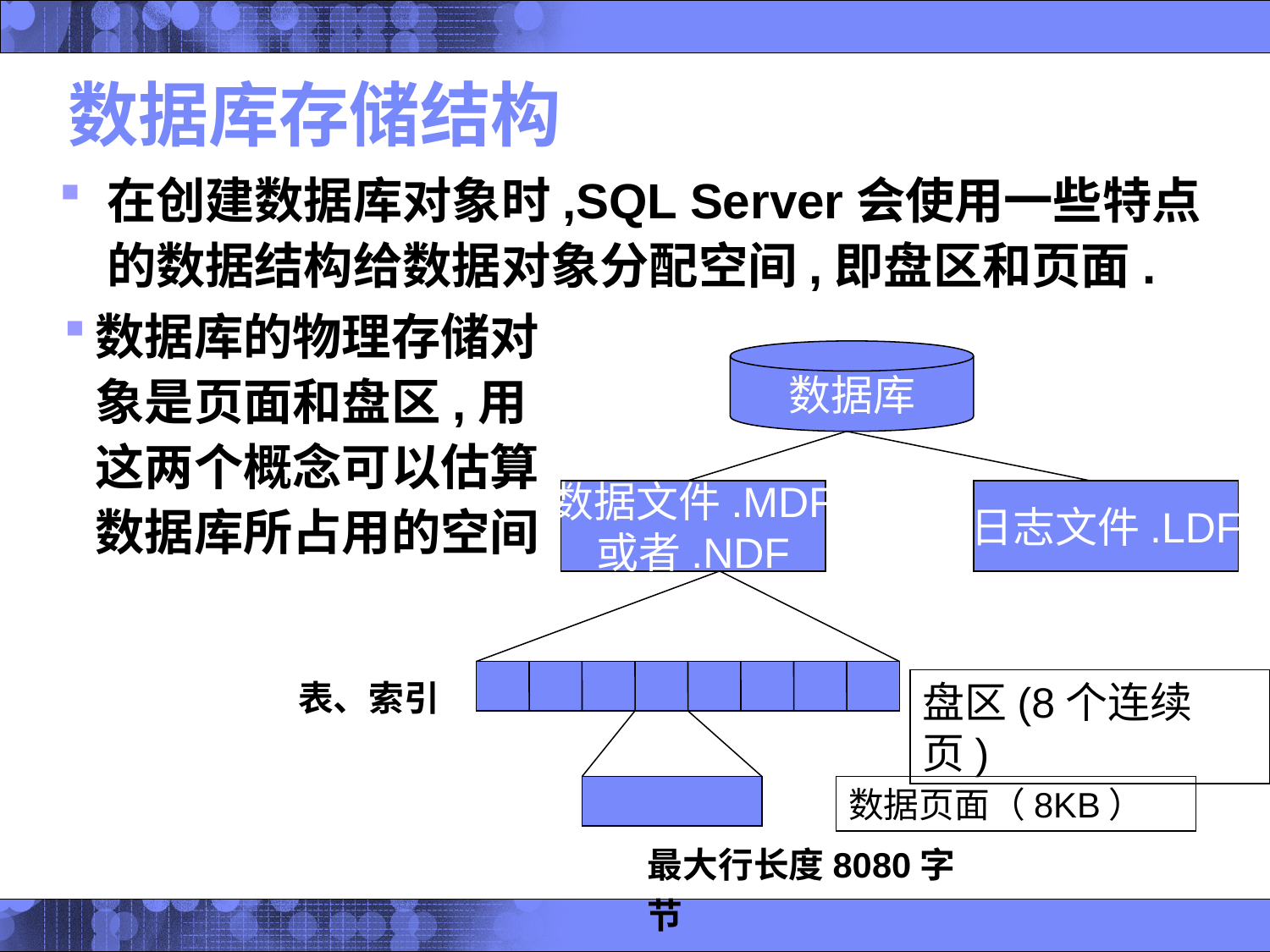

# 数据库存储结构
在创建数据库对象时,SQL Server会使用一些特点的数据结构给数据对象分配空间,即盘区和页面.
数据库的物理存储对象是页面和盘区,用这两个概念可以估算数据库所占用的空间
数据库

数据文件.MDF
或者.NDF
日志文件.LDF

表、索引
盘区(8个连续页)

数据页面（8KB）

最大行长度8080字节